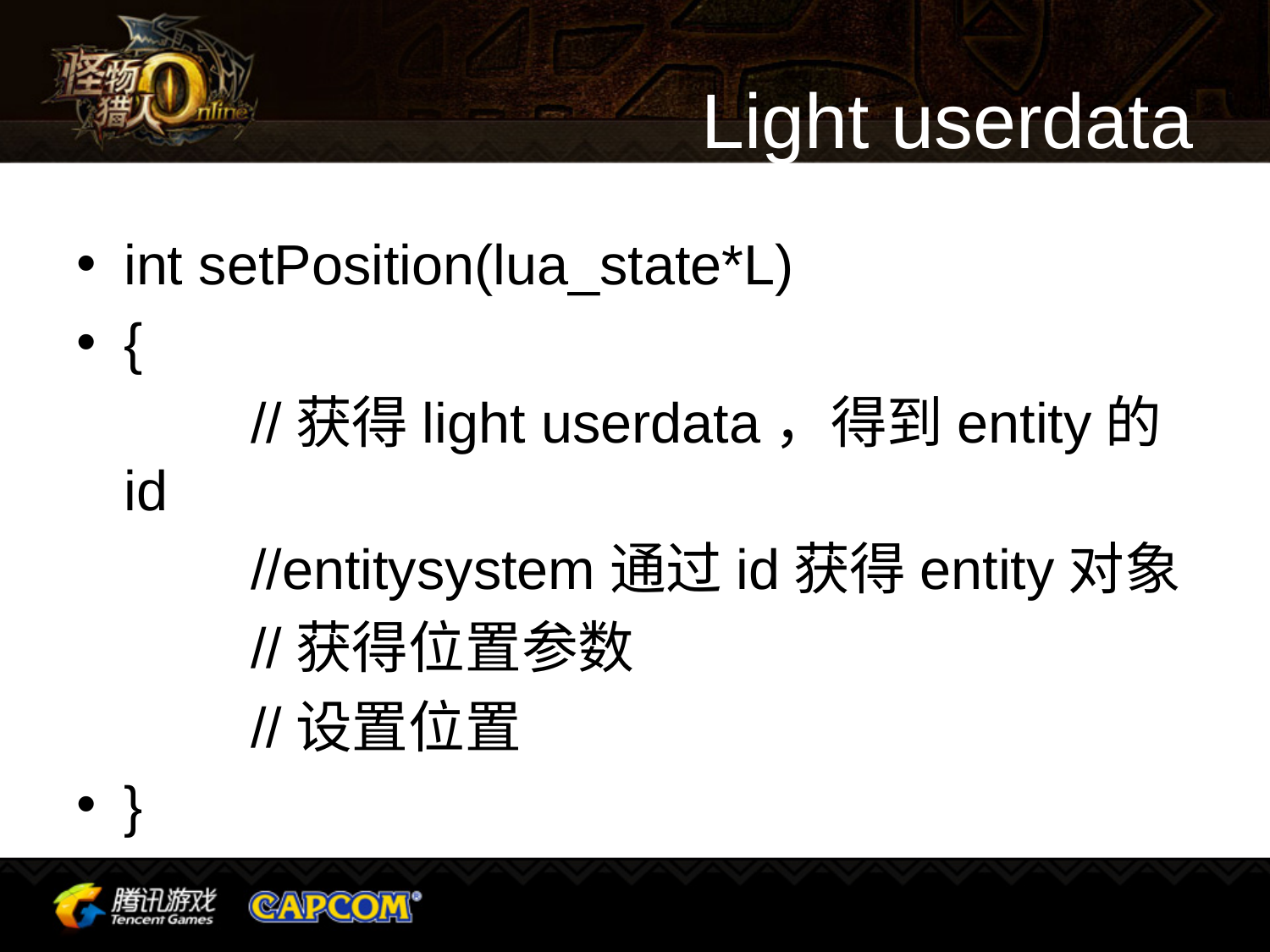

# Light userdata
int setPosition(lua_state*L)
{
		//获得light userdata，得到entity的id
		//entitysystem通过id获得entity对象
		//获得位置参数
		//设置位置
}